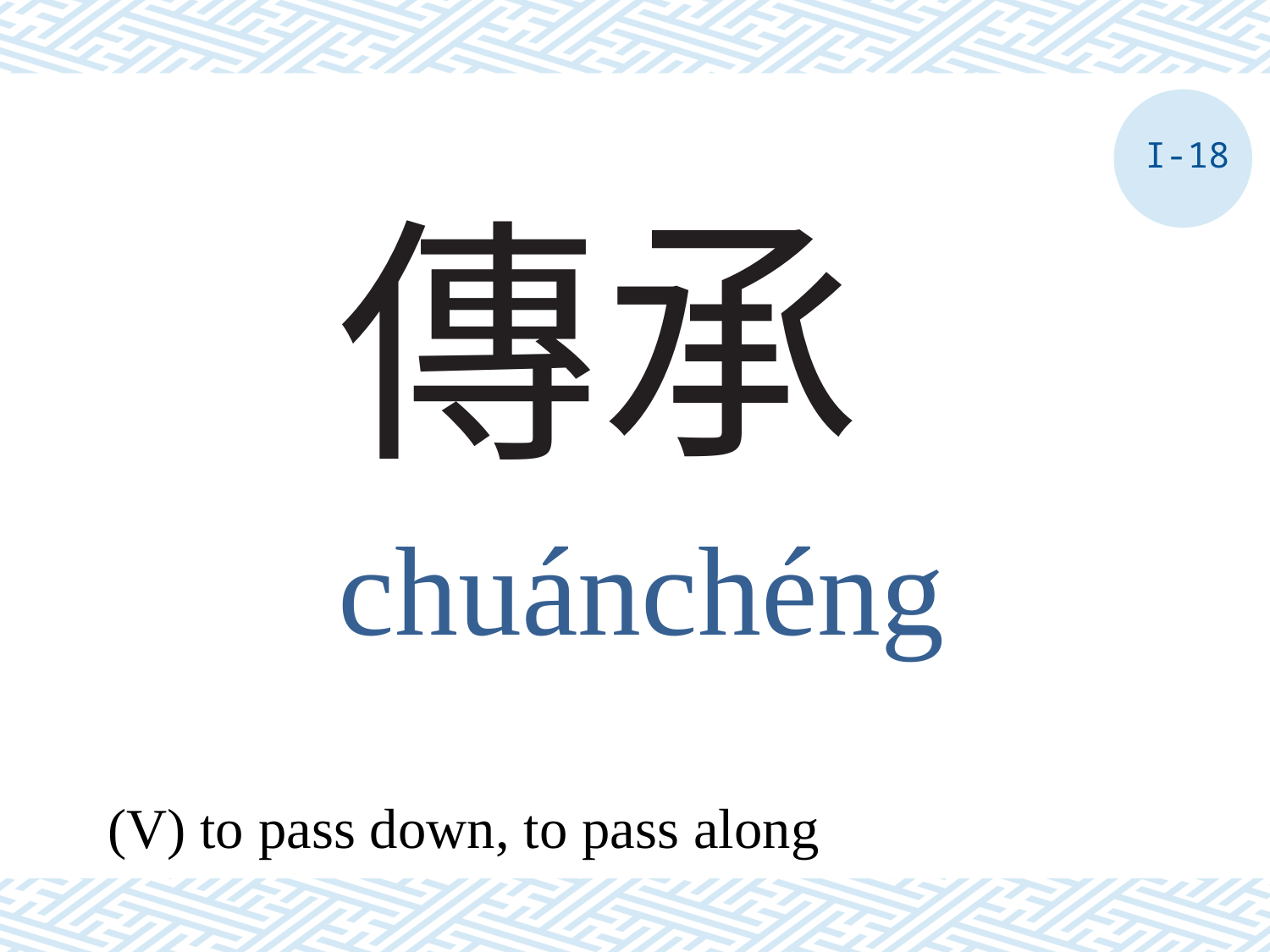

I-18

# 傳承
chuánchéng
(V) to pass down, to pass along